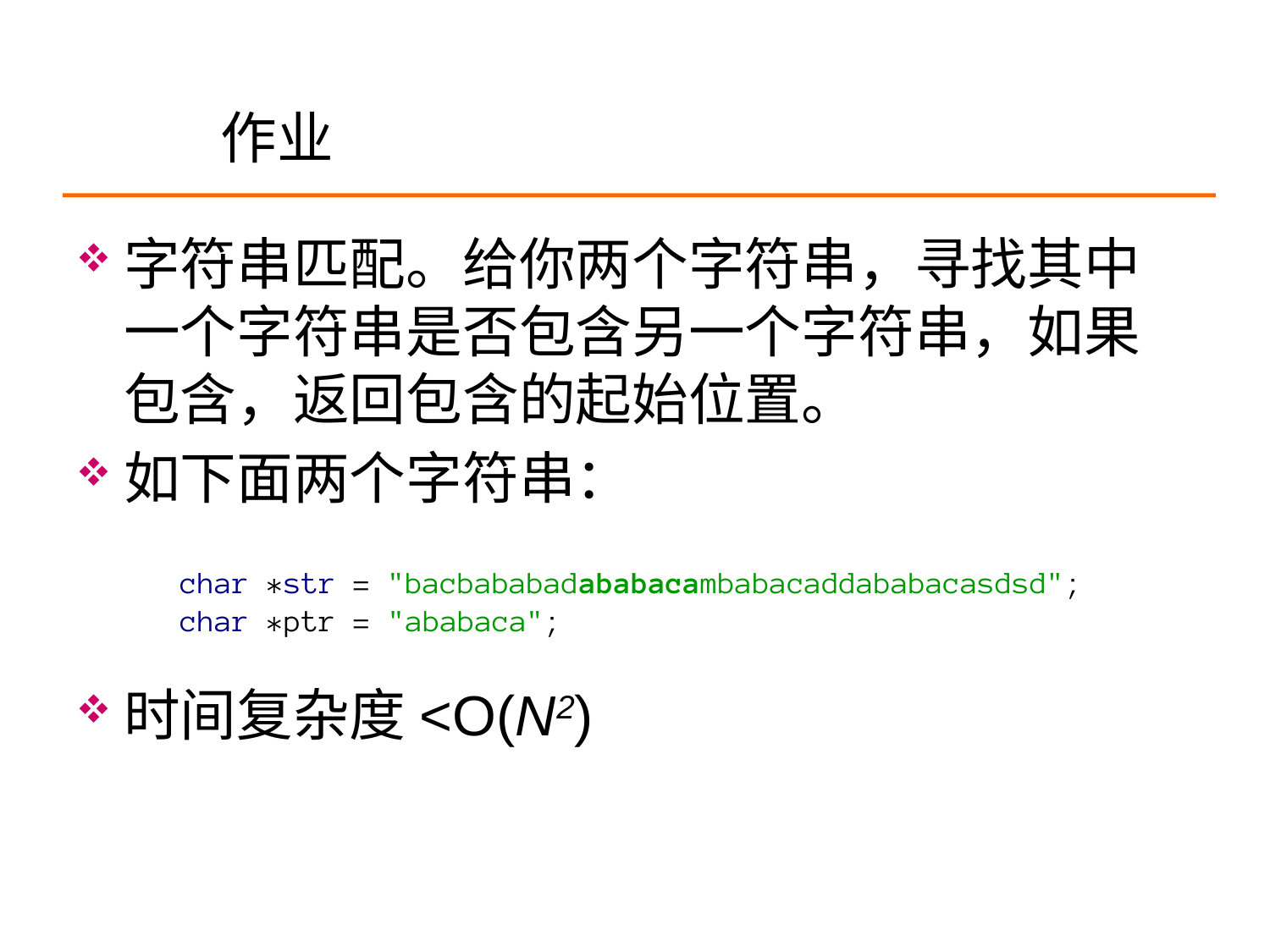

# 作业
字符串匹配。给你两个字符串，寻找其中一个字符串是否包含另一个字符串，如果包含，返回包含的起始位置。
如下面两个字符串：

时间复杂度<O(N2)

char *str = "bacbababadababacambabacaddababacasdsd"; char *ptr = "ababaca";